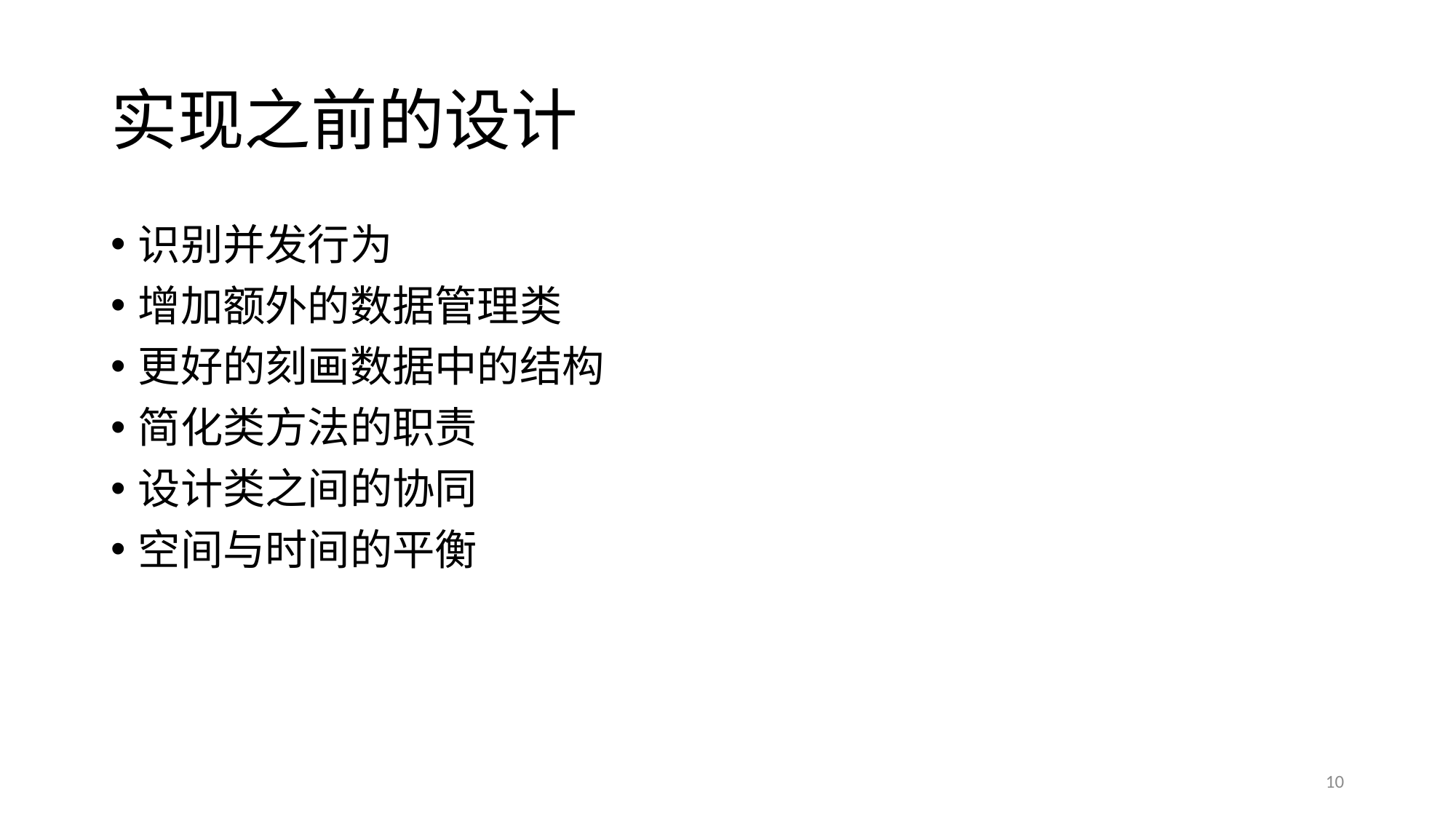

# 实现之前的设计
识别并发行为
增加额外的数据管理类
更好的刻画数据中的结构
简化类方法的职责
设计类之间的协同
空间与时间的平衡
10